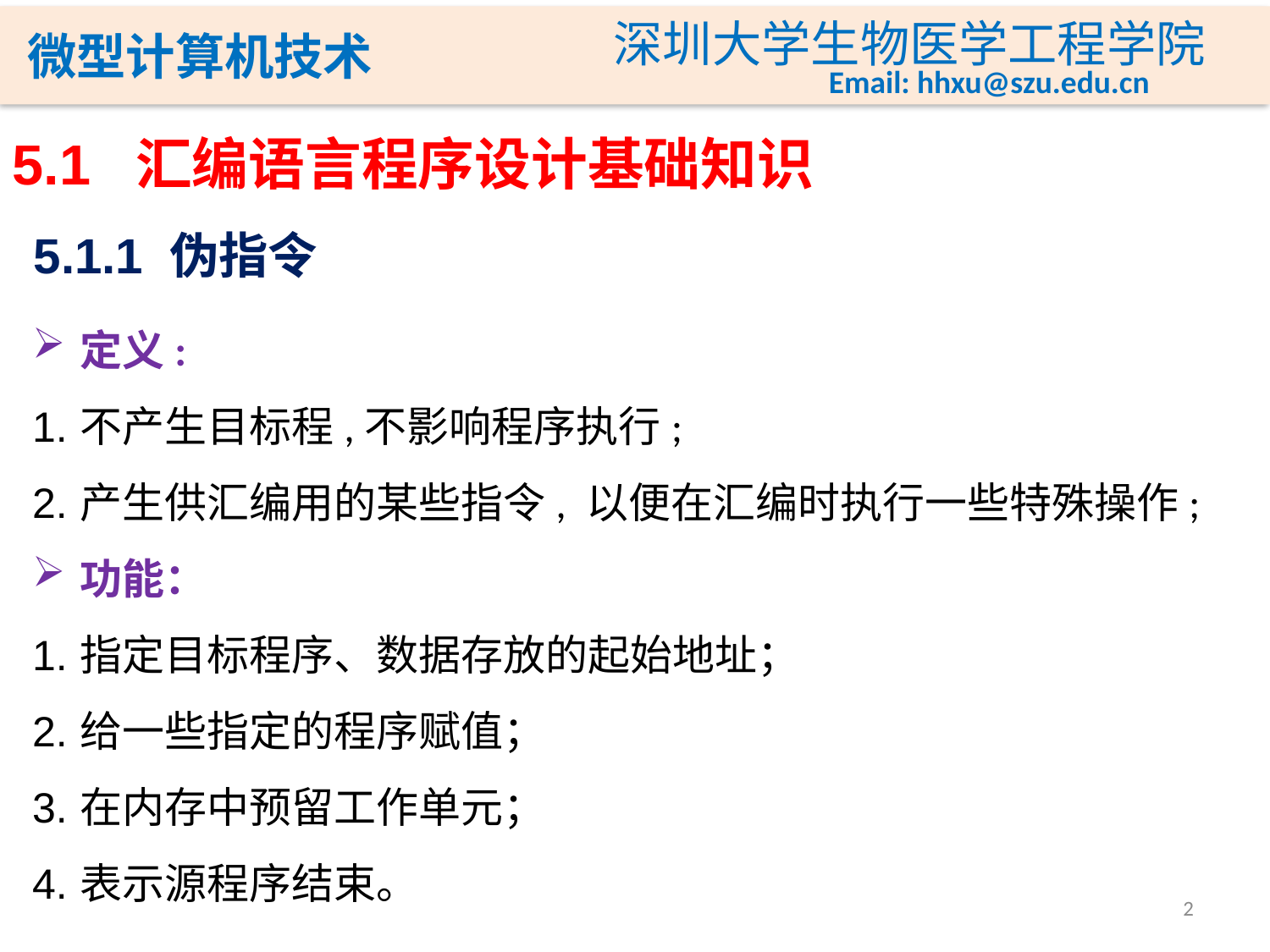

5.1  汇编语言程序设计基础知识
5.1.1 伪指令
定义:
不产生目标程,不影响程序执行;
产生供汇编用的某些指令, 以便在汇编时执行一些特殊操作;
功能：
指定目标程序、数据存放的起始地址；
给一些指定的程序赋值；
在内存中预留工作单元；
表示源程序结束。

2